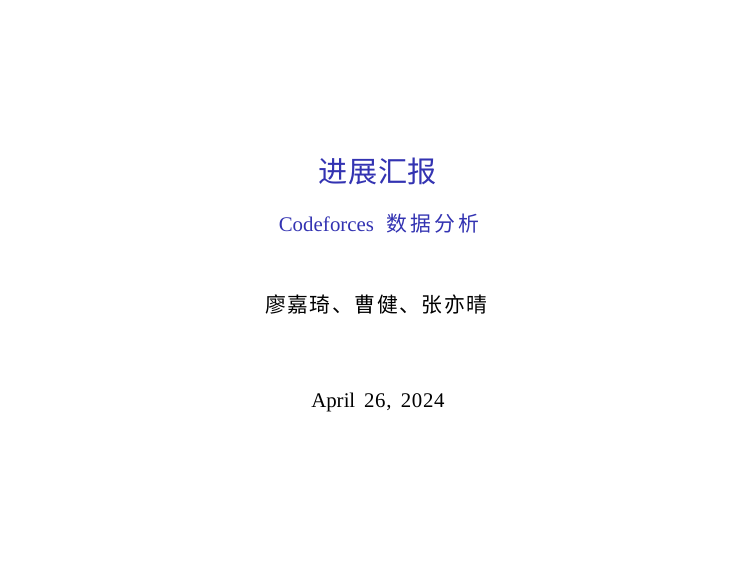

进展汇报
Codeforces 数据分析

廖嘉琦、曹健、张亦晴

April 26, 2024